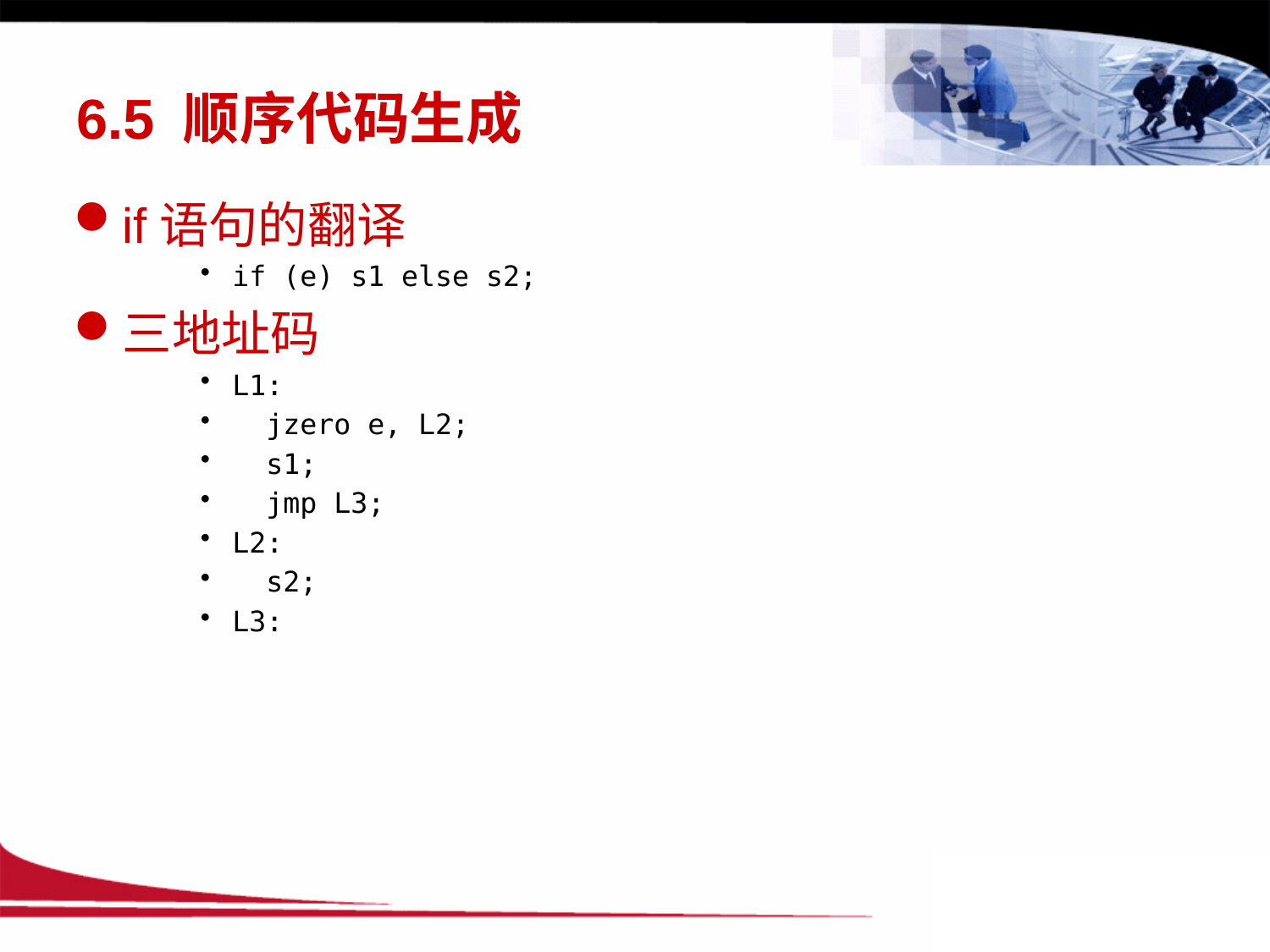

# 6.5 顺序代码生成
if语句的翻译
if (e) s1 else s2;
三地址码
L1:
  jzero e, L2;
  s1;
  jmp L3;
L2:
  s2;
L3: